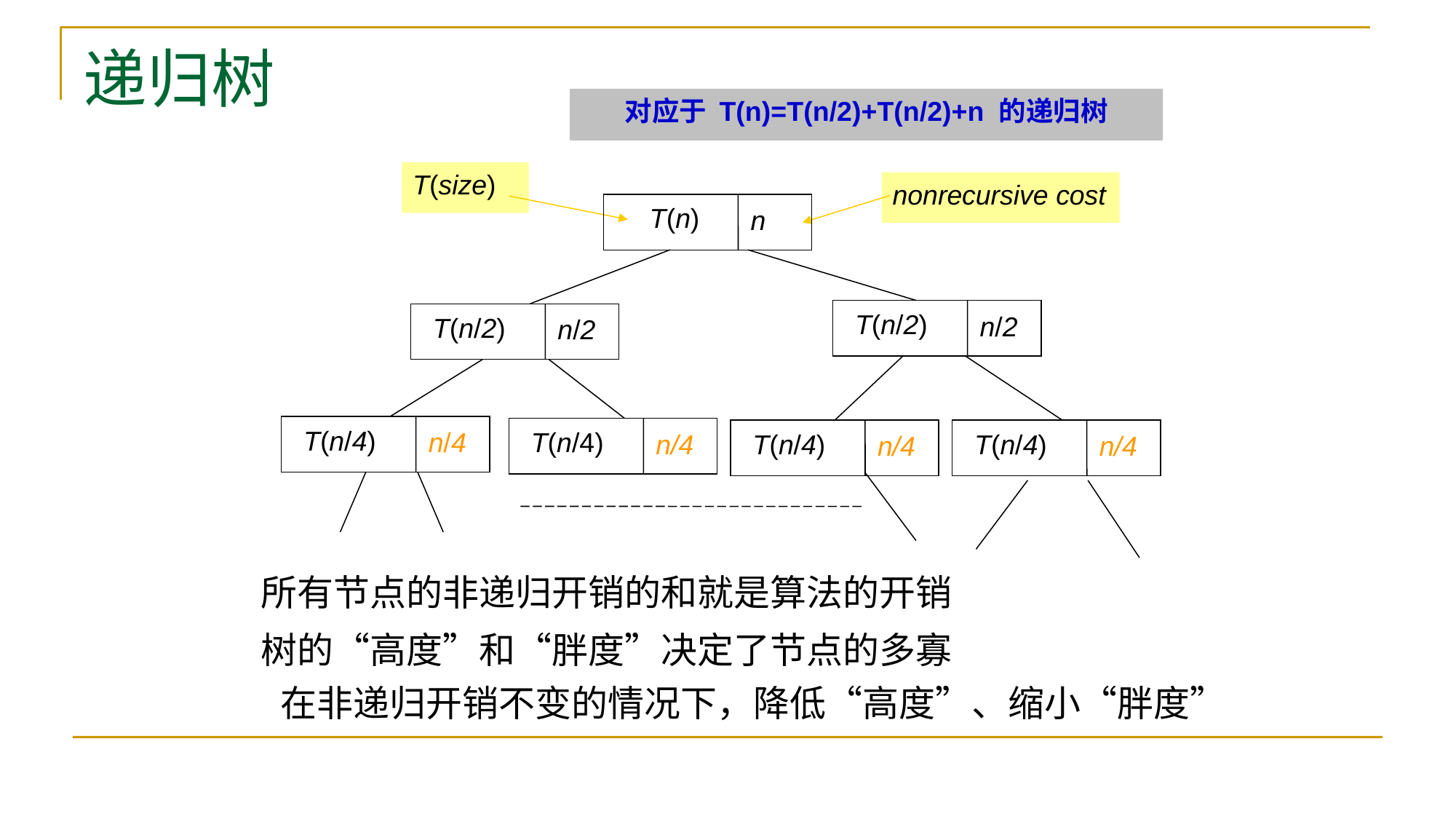

# 递归树
对应于 T(n)=T(n/2)+T(n/2)+n 的递归树

T(size)
nonrecursive cost

T(n)
n

T(n/2)
n/2

T(n/2)
n/2

T(n/4)
n/4

T(n/4)
n/4

T(n/4)
n/4

T(n/4)
n/4

所有节点的非递归开销的和就是算法的开销
树的“高度”和“胖度”决定了节点的多寡
在非递归开销不变的情况下，降低“高度”、缩小“胖度”